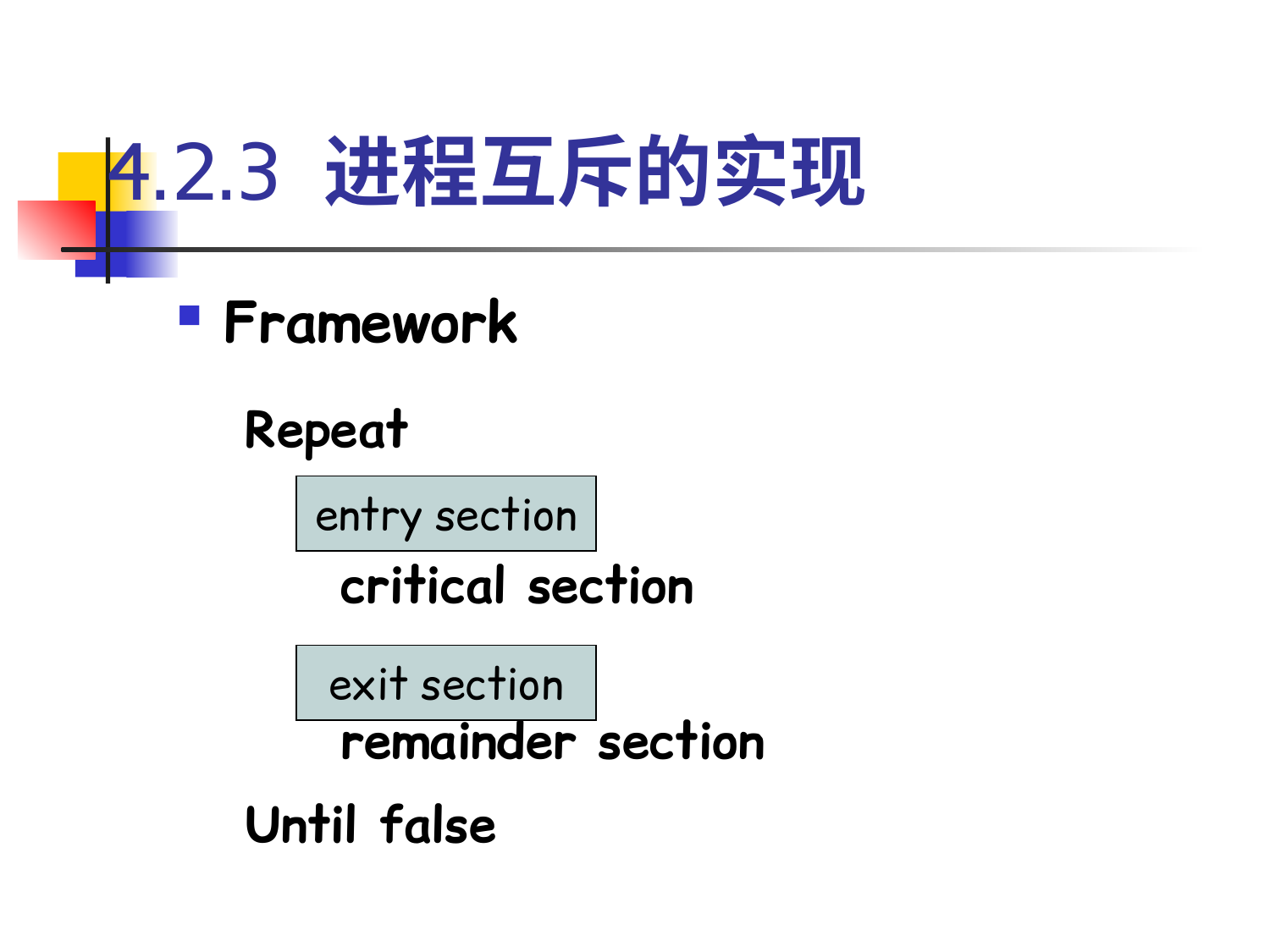

# 4.2.3 进程互斥的实现
Framework
Repeat

         critical section

         remainder section
Until false
entry section
exit section